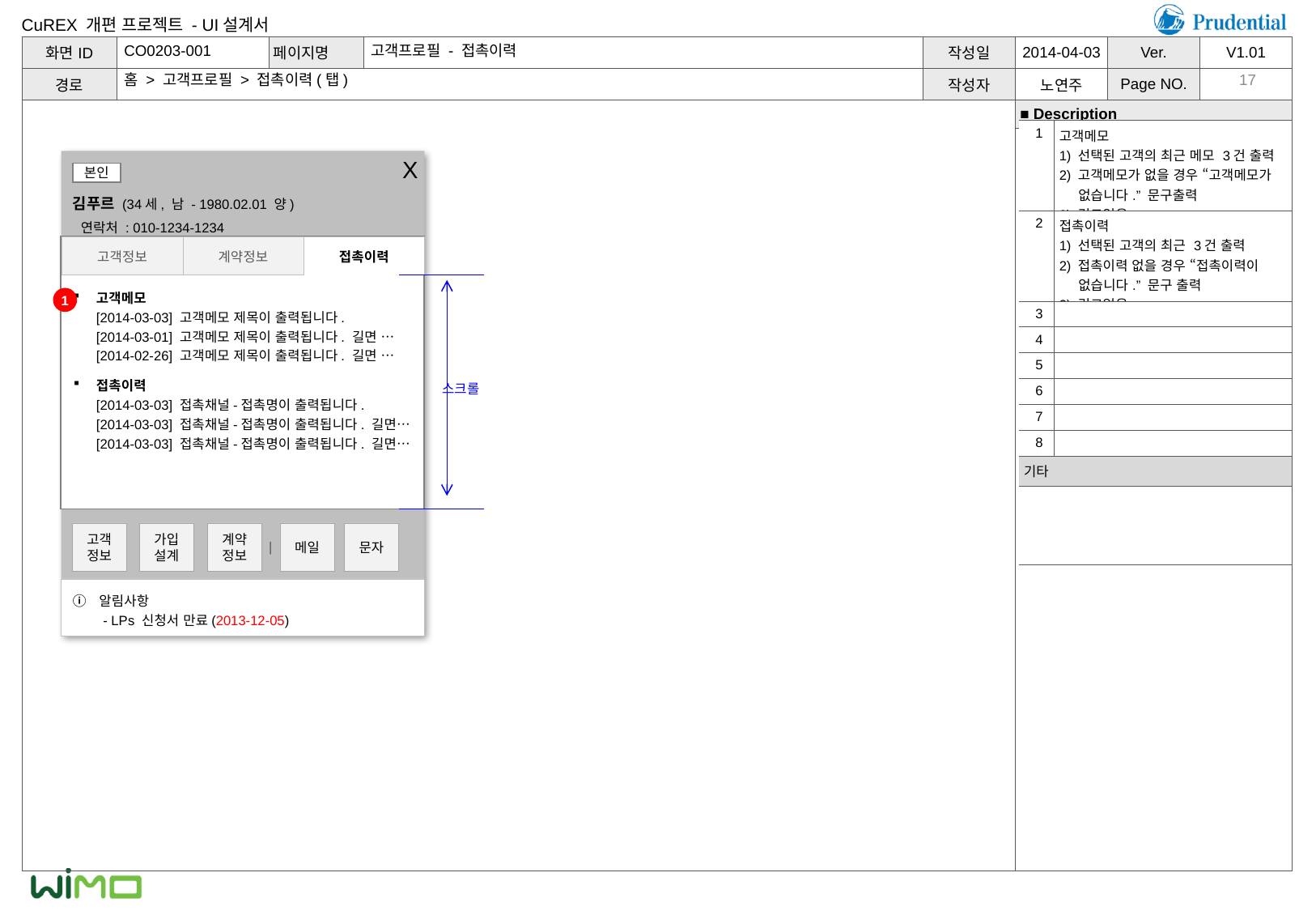

CO0203-001
고객프로필 - 접촉이력
홈 > 고객프로필 > 접촉이력(탭)
17
| 1 | 고객메모 1) 선택된 고객의 최근 메모 3건 출력 2) 고객메모가 없을 경우 “고객메모가 없습니다.” 문구출력 3) 링크없음 |
| --- | --- |
| 2 | 접촉이력 1) 선택된 고객의 최근 3건 출력 2) 접촉이력 없을 경우 “접촉이력이 없습니다.” 문구 출력 3) 링크없음 |
| 3 |  |
| 4 |  |
| 5 |  |
| 6 |  |
| 7 |  |
| 8 |  |
| 기타 |  |
|  |  |
X

본인
김푸르 (34세, 남 - 1980.02.01 양)
연락처 : 010-1234-1234

| 고객정보 | 계약정보 | 접촉이력 |
| --- | --- | --- |
고객메모
[2014-03-03] 고객메모 제목이 출력됩니다.
[2014-03-01] 고객메모 제목이 출력됩니다. 길면 …
[2014-02-26] 고객메모 제목이 출력됩니다. 길면 …
접촉이력
[2014-03-03] 접촉채널-접촉명이 출력됩니다.
[2014-03-03] 접촉채널-접촉명이 출력됩니다. 길면…
[2014-03-03] 접촉채널-접촉명이 출력됩니다. 길면…
1
스크롤
고객정보
가입설계
계약정보
메일
문자
|
ⓘ
알림사항
 - LPs 신청서 만료(2013-12-05)